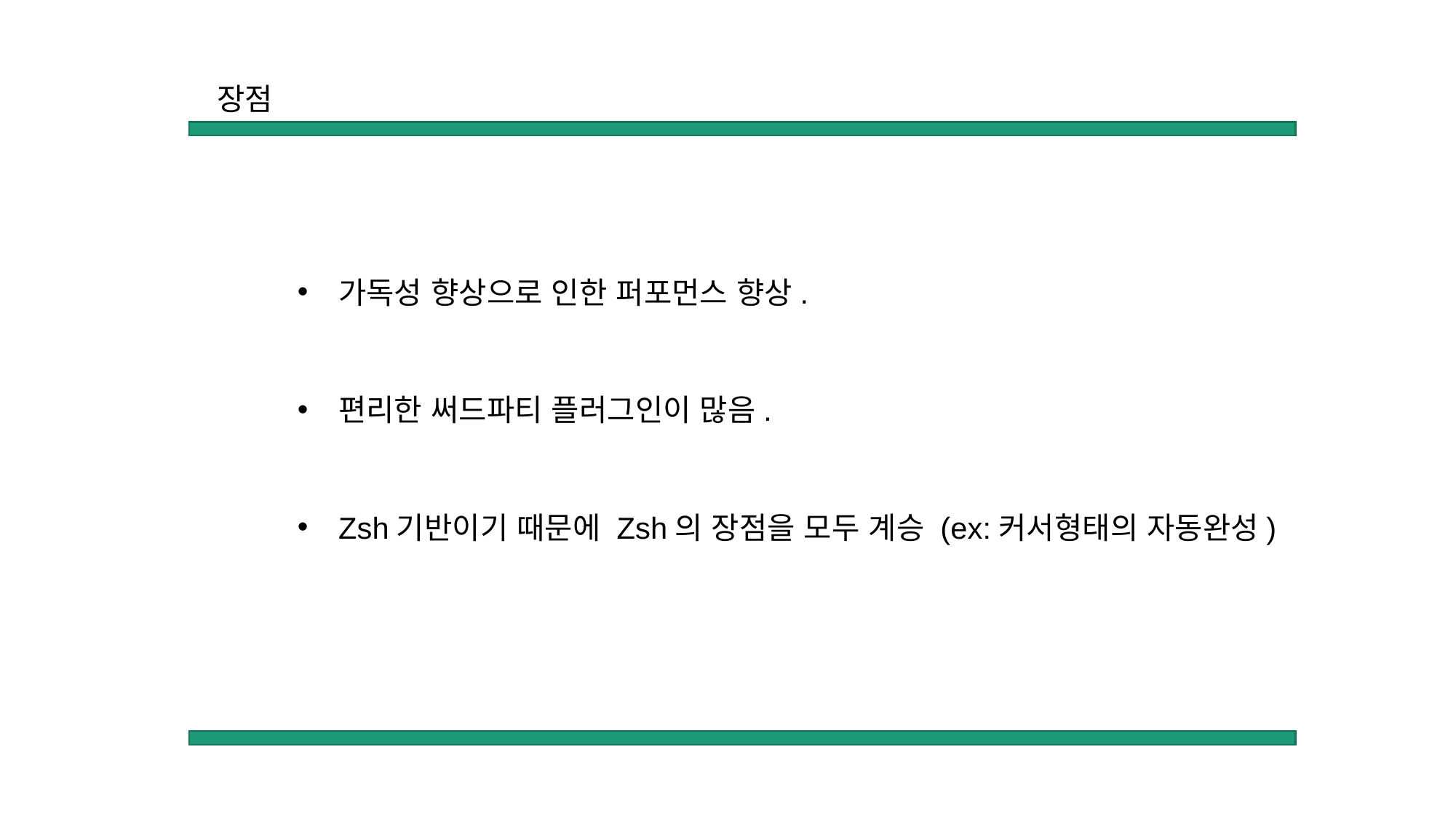

장점

가독성 향상으로 인한 퍼포먼스 향상.
편리한 써드파티 플러그인이 많음.
Zsh기반이기 때문에 Zsh의 장점을 모두 계승 (ex:커서형태의 자동완성)